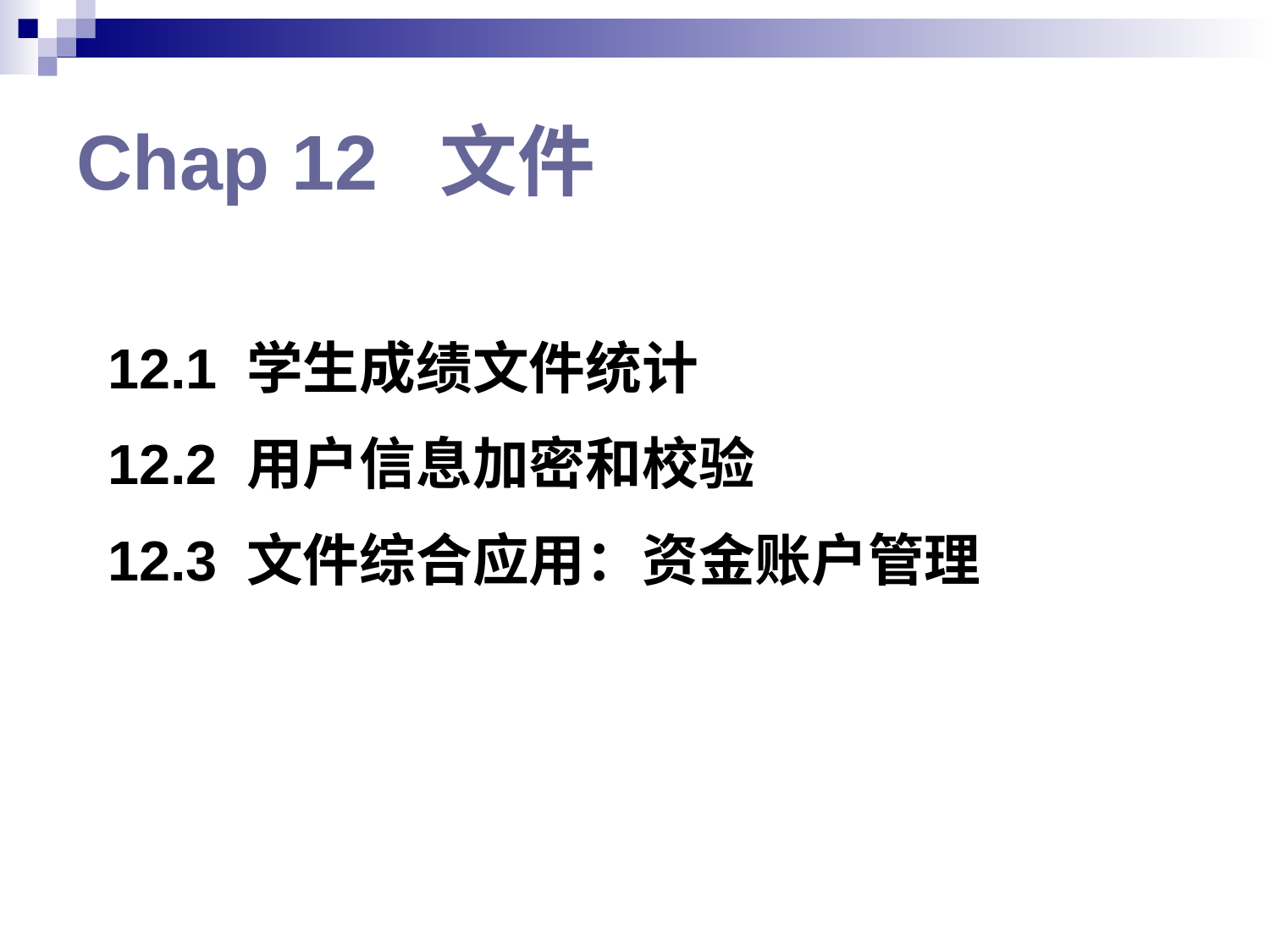

# Chap 12  文件
12.1 学生成绩文件统计
12.2 用户信息加密和校验
12.3 文件综合应用：资金账户管理